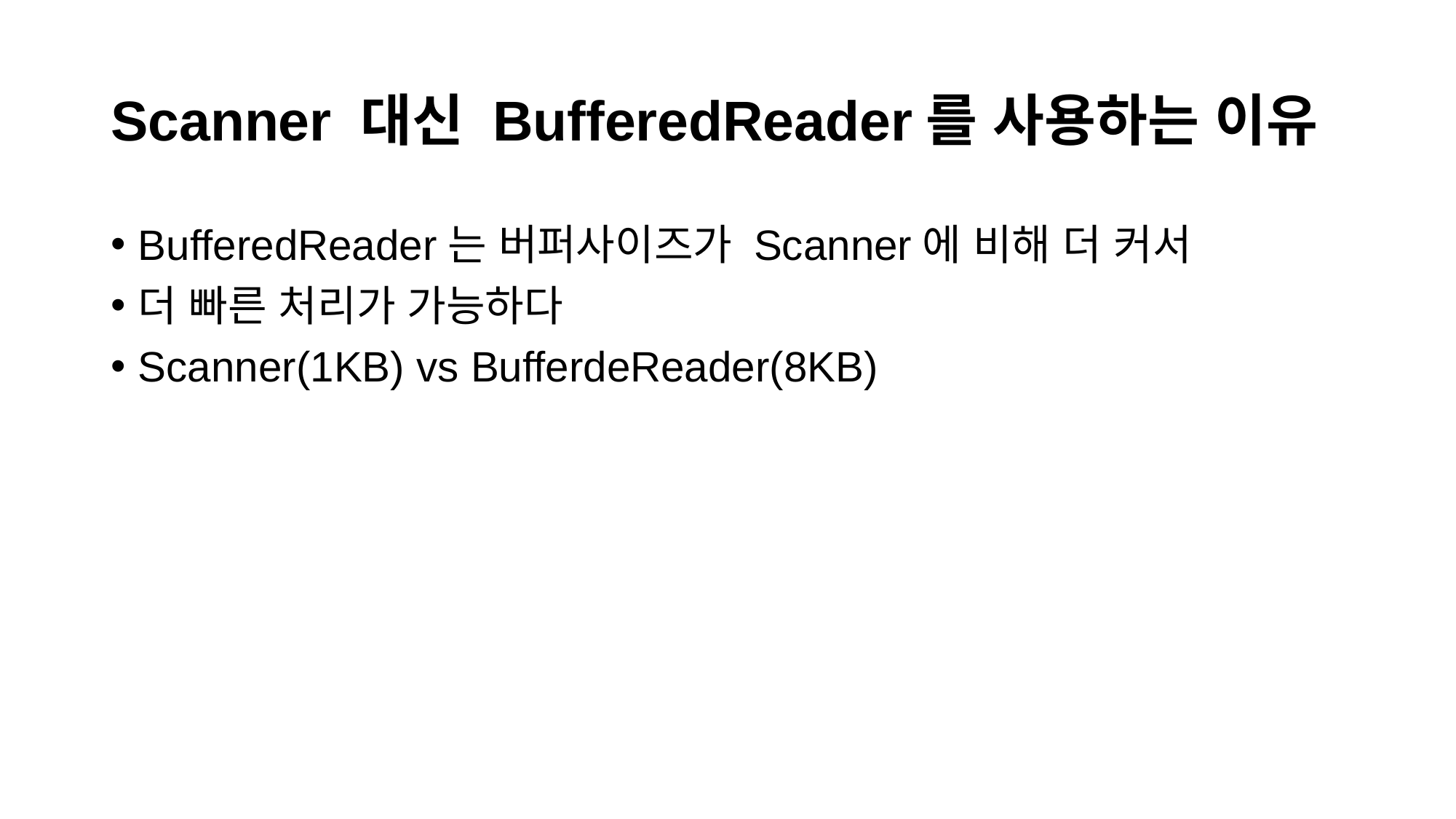

# Scanner 대신 BufferedReader를 사용하는 이유
BufferedReader는 버퍼사이즈가 Scanner에 비해 더 커서
더 빠른 처리가 가능하다
Scanner(1KB) vs BufferdeReader(8KB)